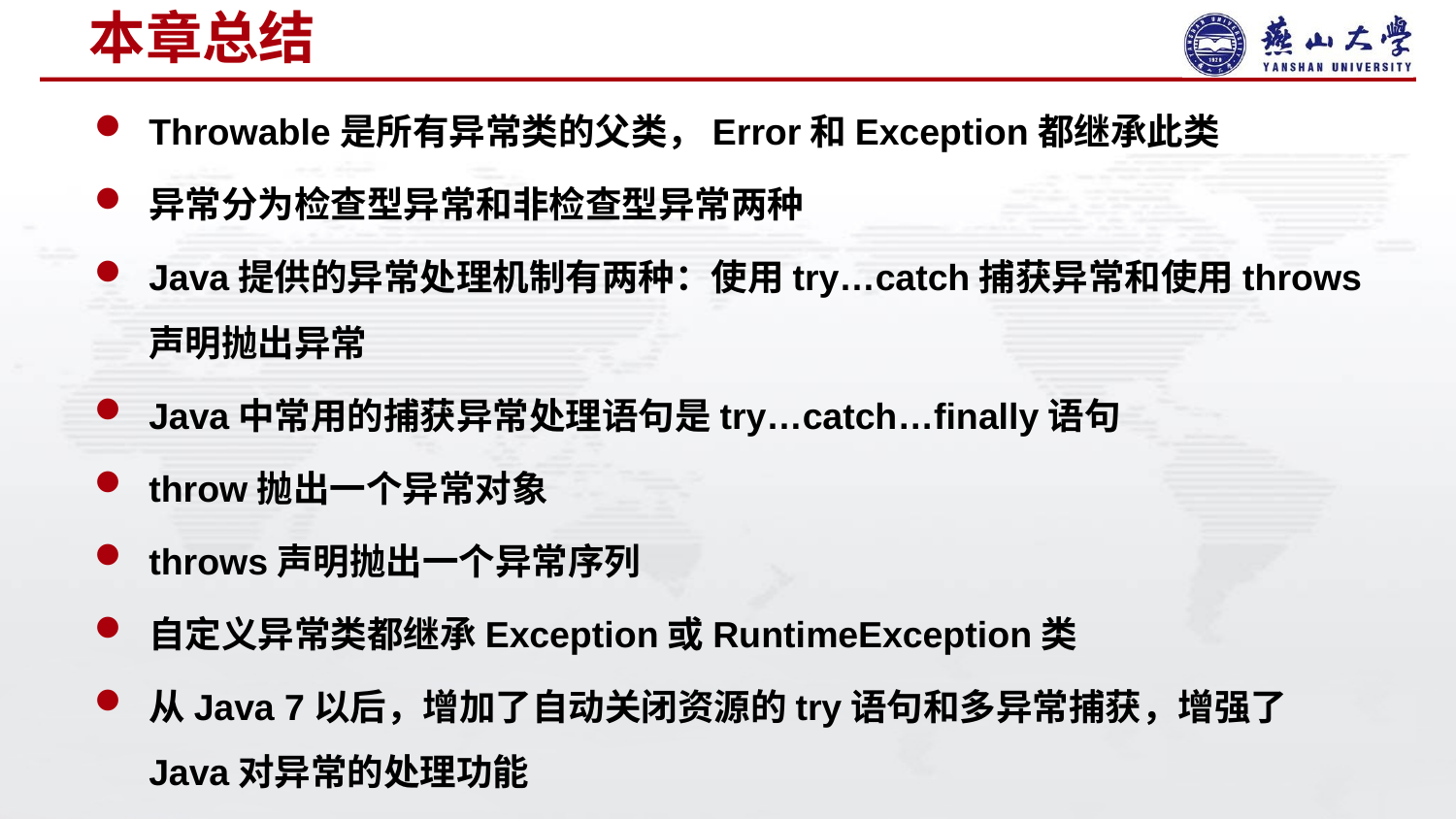

# 本章总结
Throwable是所有异常类的父类，Error和Exception都继承此类
异常分为检查型异常和非检查型异常两种
Java提供的异常处理机制有两种：使用try…catch捕获异常和使用throws声明抛出异常
Java中常用的捕获异常处理语句是try…catch…finally语句
throw抛出一个异常对象
throws声明抛出一个异常序列
自定义异常类都继承Exception或RuntimeException类
从Java 7以后，增加了自动关闭资源的try语句和多异常捕获，增强了Java对异常的处理功能